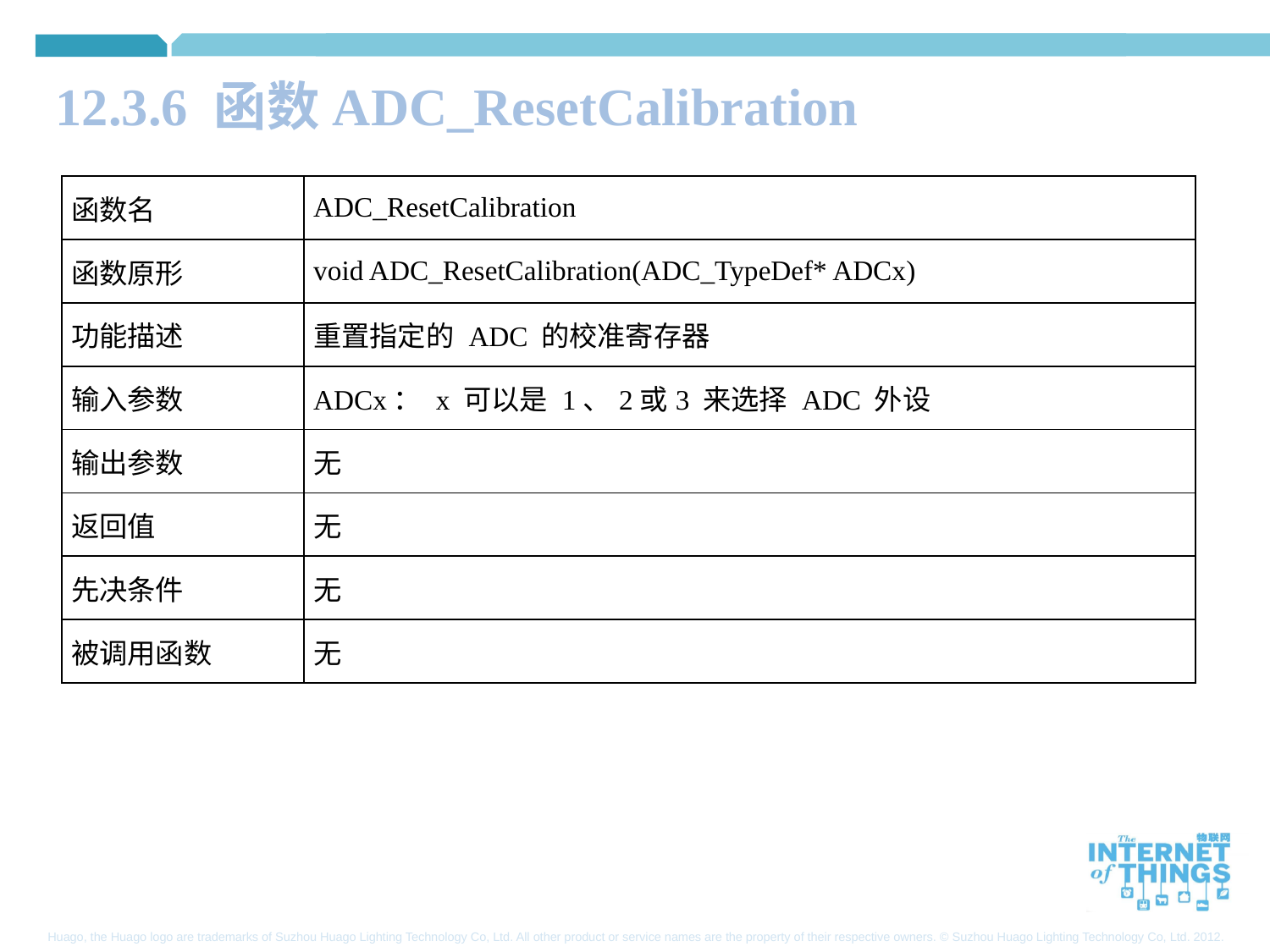

12.3.6 函数ADC_ResetCalibration
| 函数名 | ADC\_ResetCalibration |
| --- | --- |
| 函数原形 | void ADC\_ResetCalibration(ADC\_TypeDef\* ADCx) |
| 功能描述 | 重置指定的 ADC 的校准寄存器 |
| 输入参数 | ADCx： x 可以是 1、2或3 来选择 ADC 外设 |
| 输出参数 | 无 |
| 返回值 | 无 |
| 先决条件 | 无 |
| 被调用函数 | 无 |